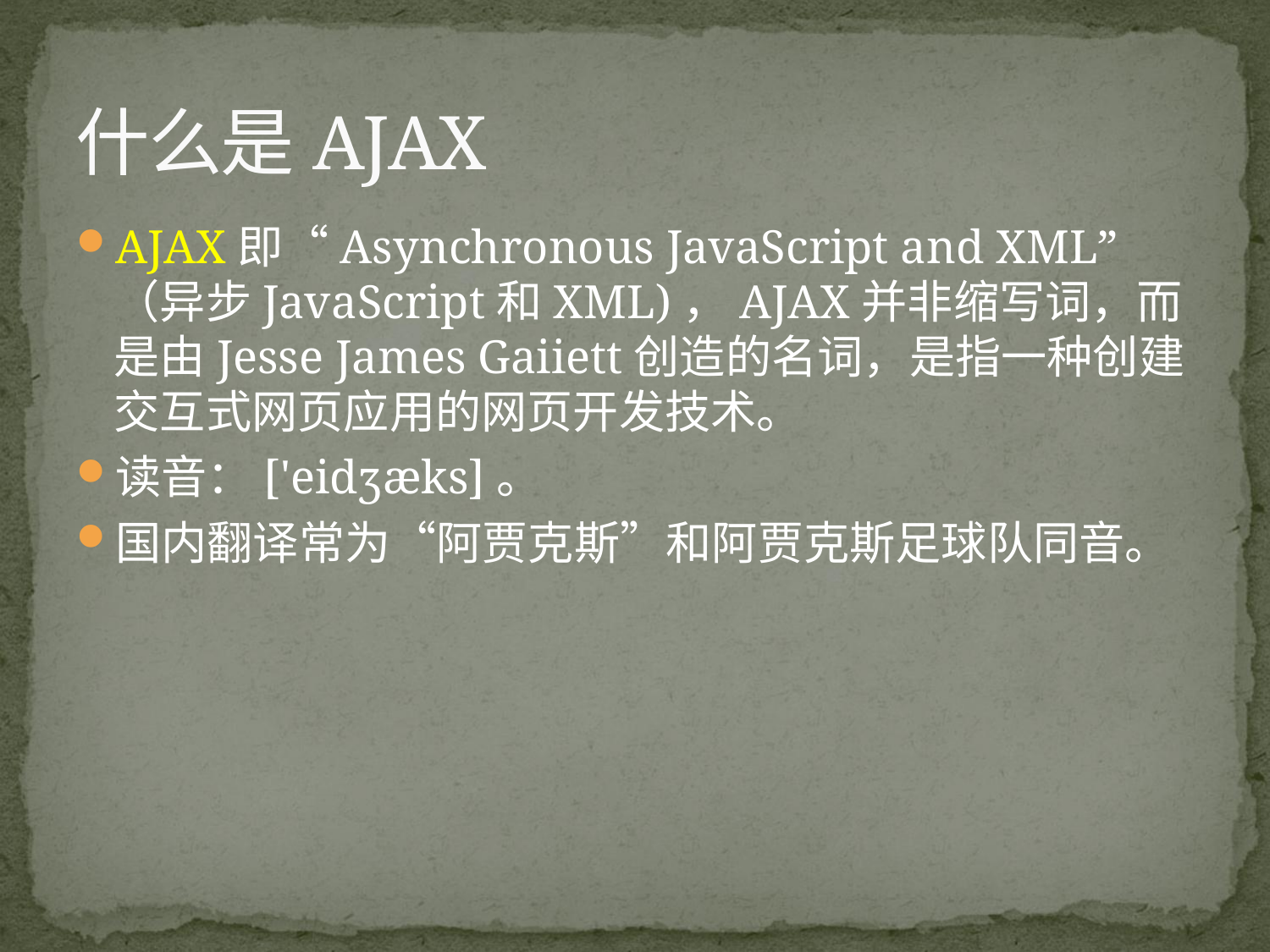

# 什么是AJAX
AJAX即“Asynchronous JavaScript and XML”（异步JavaScript和XML)，AJAX并非缩写词，而是由Jesse James Gaiiett创造的名词，是指一种创建交互式网页应用的网页开发技术。
读音：['eidʒæks]。
国内翻译常为“阿贾克斯”和阿贾克斯足球队同音。